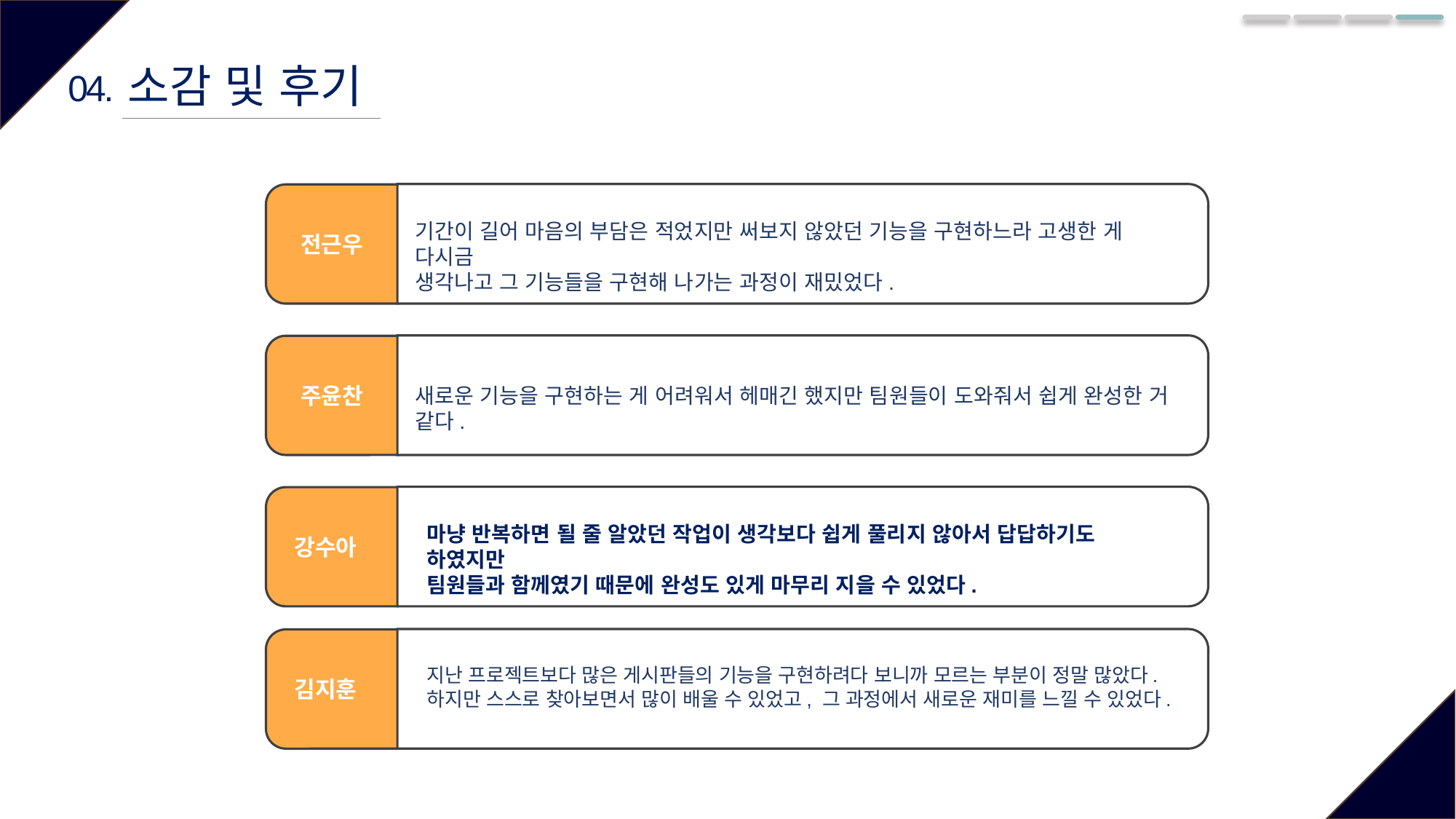

소감 및 후기
04.
기간이 짧아 많은 것을 구현하지는 못했지만
  전근우
기간이 길어 마음의 부담은 적었지만 써보지 않았던 기능을 구현하느라 고생한 게 다시금
생각나고 그 기능들을 구현해 나가는 과정이 재밌었다.
기간이 짧아 많은 것을 구현하지는 못했지만
  주윤찬
새로운 기능을 구현하는 게 어려워서 헤매긴 했지만 팀원들이 도와줘서 쉽게 완성한 거 같다.
지다
 강수아
마냥 반복하면 될 줄 알았던 작업이 생각보다 쉽게 풀리지 않아서 답답하기도 하였지만
팀원들과 함께였기 때문에 완성도 있게 마무리 지을 수 있었다.
만다
 김지훈
지난 프로젝트보다 많은 게시판들의 기능을 구현하려다 보니까 모르는 부분이 정말 많았다.
하지만 스스로 찾아보면서 많이 배울 수 있었고, 그 과정에서 새로운 재미를 느낄 수 있었다.